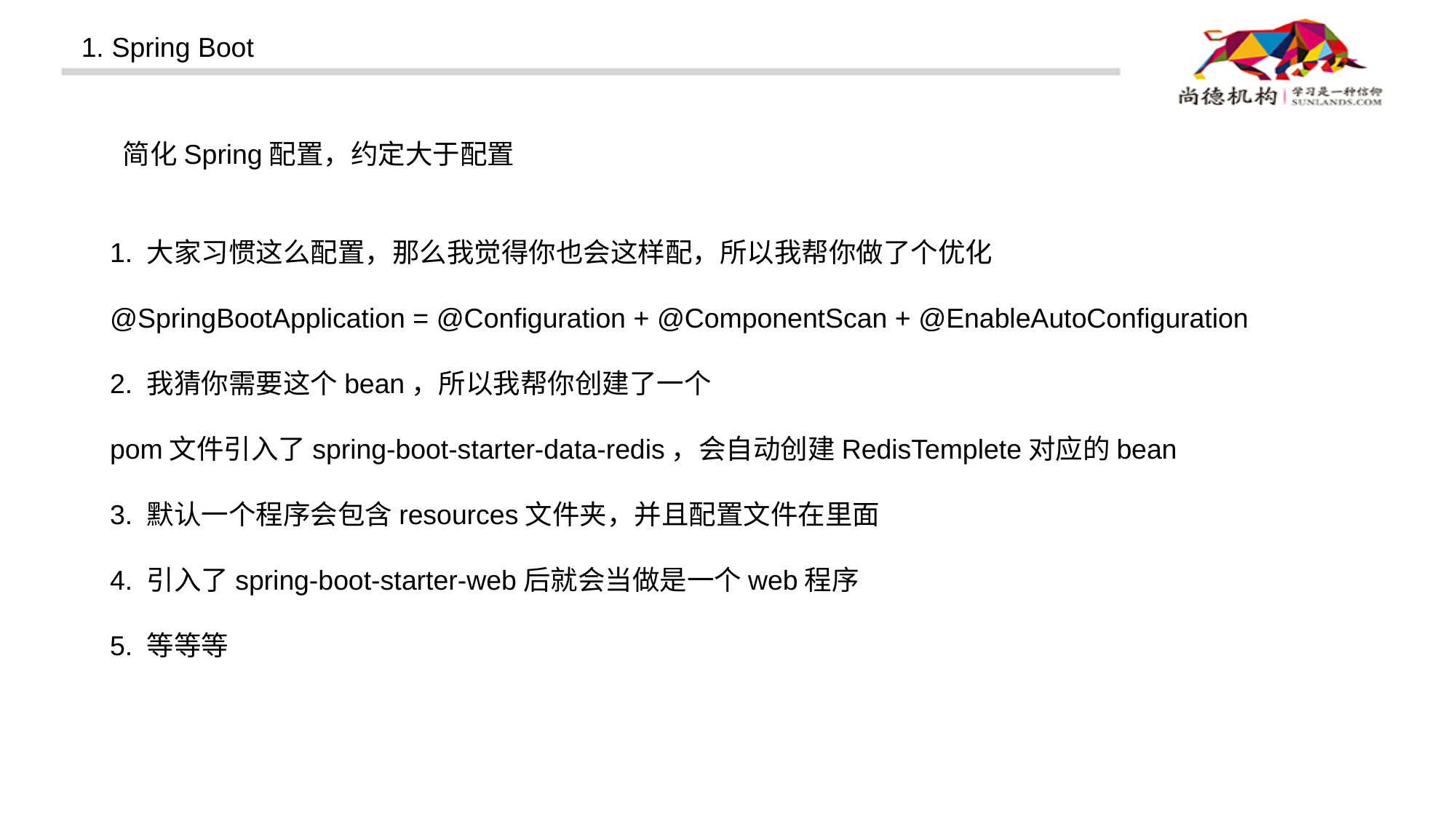

1. Spring Boot
 简化Spring配置，约定大于配置

1. 大家习惯这么配置，那么我觉得你也会这样配，所以我帮你做了个优化

@SpringBootApplication = @Configuration + @ComponentScan + @EnableAutoConfiguration

2. 我猜你需要这个bean，所以我帮你创建了一个

pom文件引入了spring-boot-starter-data-redis，会自动创建RedisTemplete对应的bean

3. 默认一个程序会包含resources文件夹，并且配置文件在里面

4. 引入了spring-boot-starter-web后就会当做是一个web程序

5. 等等等